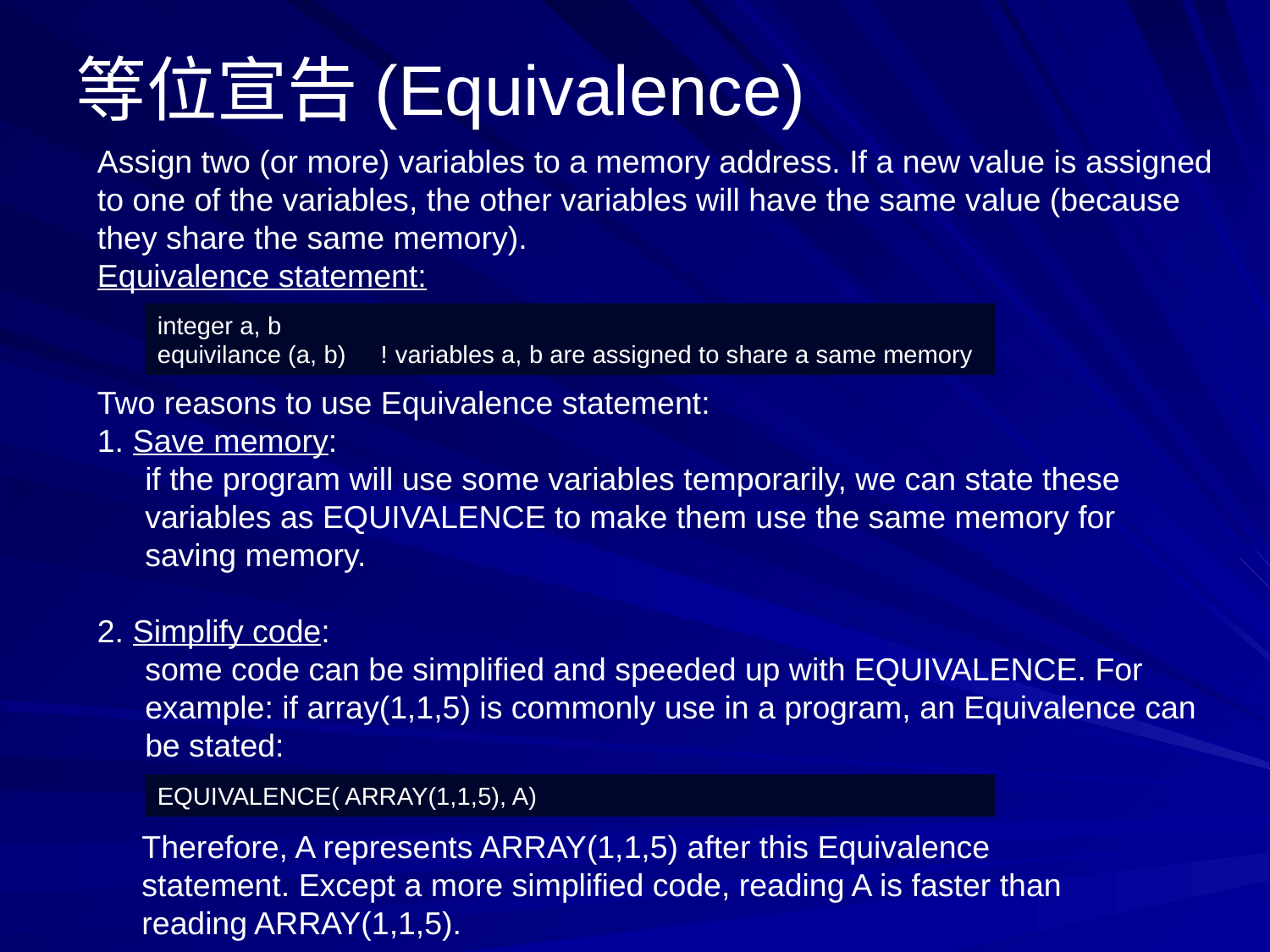

等位宣告(Equivalence)
Assign two (or more) variables to a memory address. If a new value is assigned to one of the variables, the other variables will have the same value (because they share the same memory).
Equivalence statement:

Two reasons to use Equivalence statement:
1. Save memory:
	if the program will use some variables temporarily, we can state these variables as EQUIVALENCE to make them use the same memory for saving memory.

2. Simplify code:
	some code can be simplified and speeded up with EQUIVALENCE. For example: if array(1,1,5) is commonly use in a program, an Equivalence can be stated:

     Therefore, A represents ARRAY(1,1,5) after this Equivalence
     statement. Except a more simplified code, reading A is faster than
     reading ARRAY(1,1,5).
integer a, b
equivilance (a, b)     ! variables a, b are assigned to share a same memory
EQUIVALENCE( ARRAY(1,1,5), A)